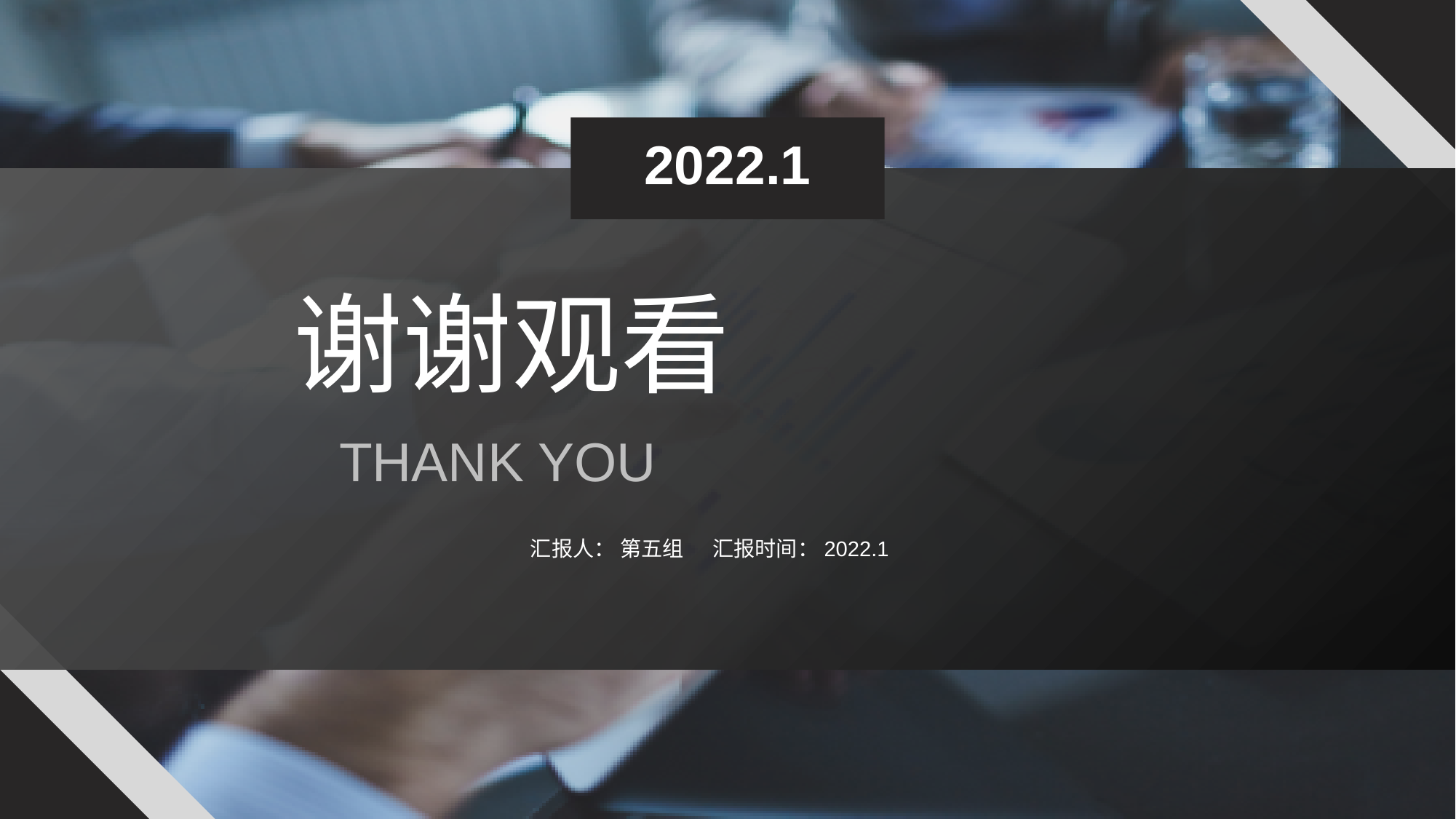

2022.1

谢谢观看
THANK YOU
汇报人： 第五组      汇报时间：2022.1